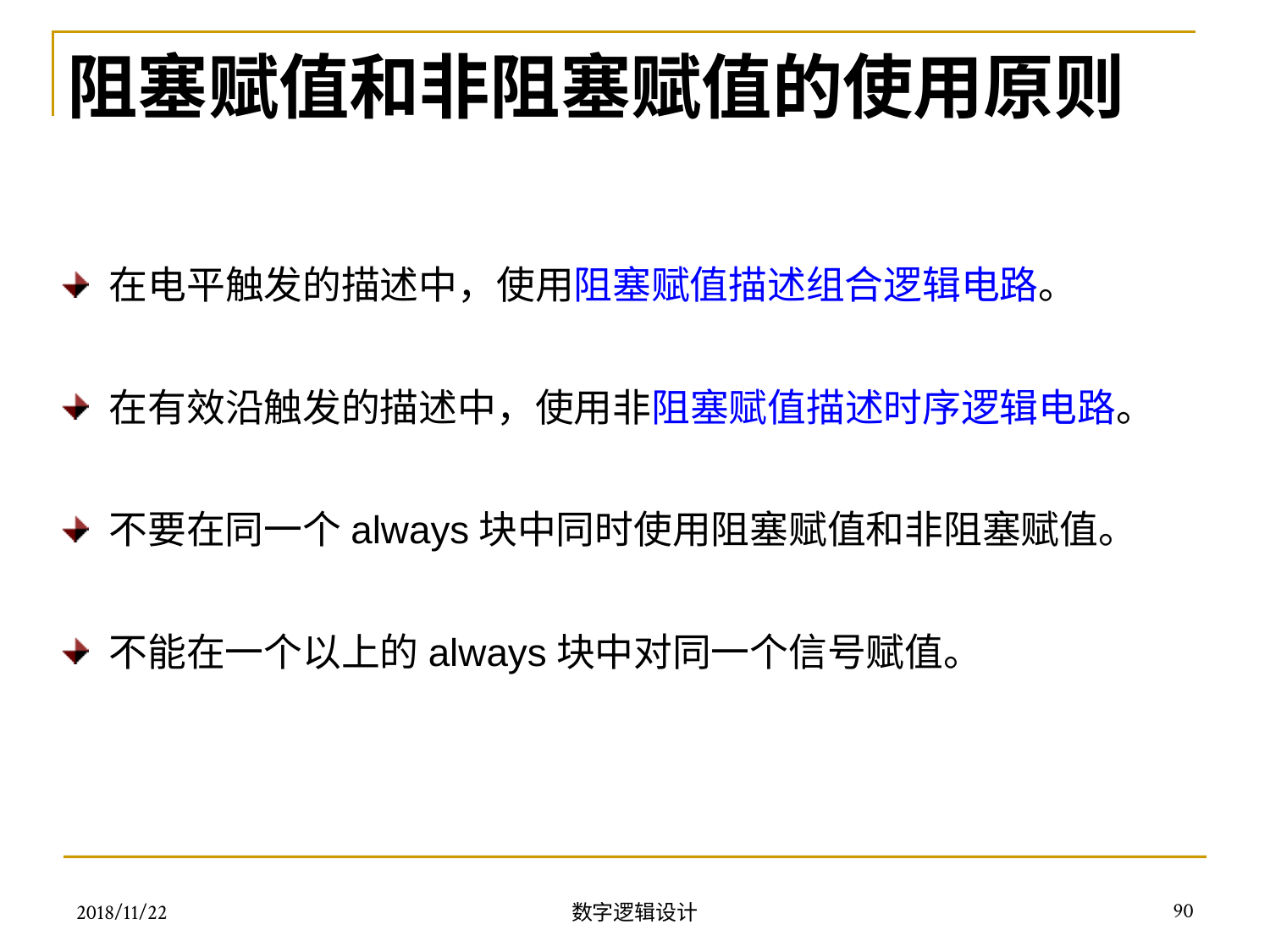

阻塞赋值和非阻塞赋值的使用原则
在电平触发的描述中，使用阻塞赋值描述组合逻辑电路。
在有效沿触发的描述中，使用非阻塞赋值描述时序逻辑电路。
不要在同一个always块中同时使用阻塞赋值和非阻塞赋值。
不能在一个以上的always块中对同一个信号赋值。
2018/11/22
90
数字逻辑设计